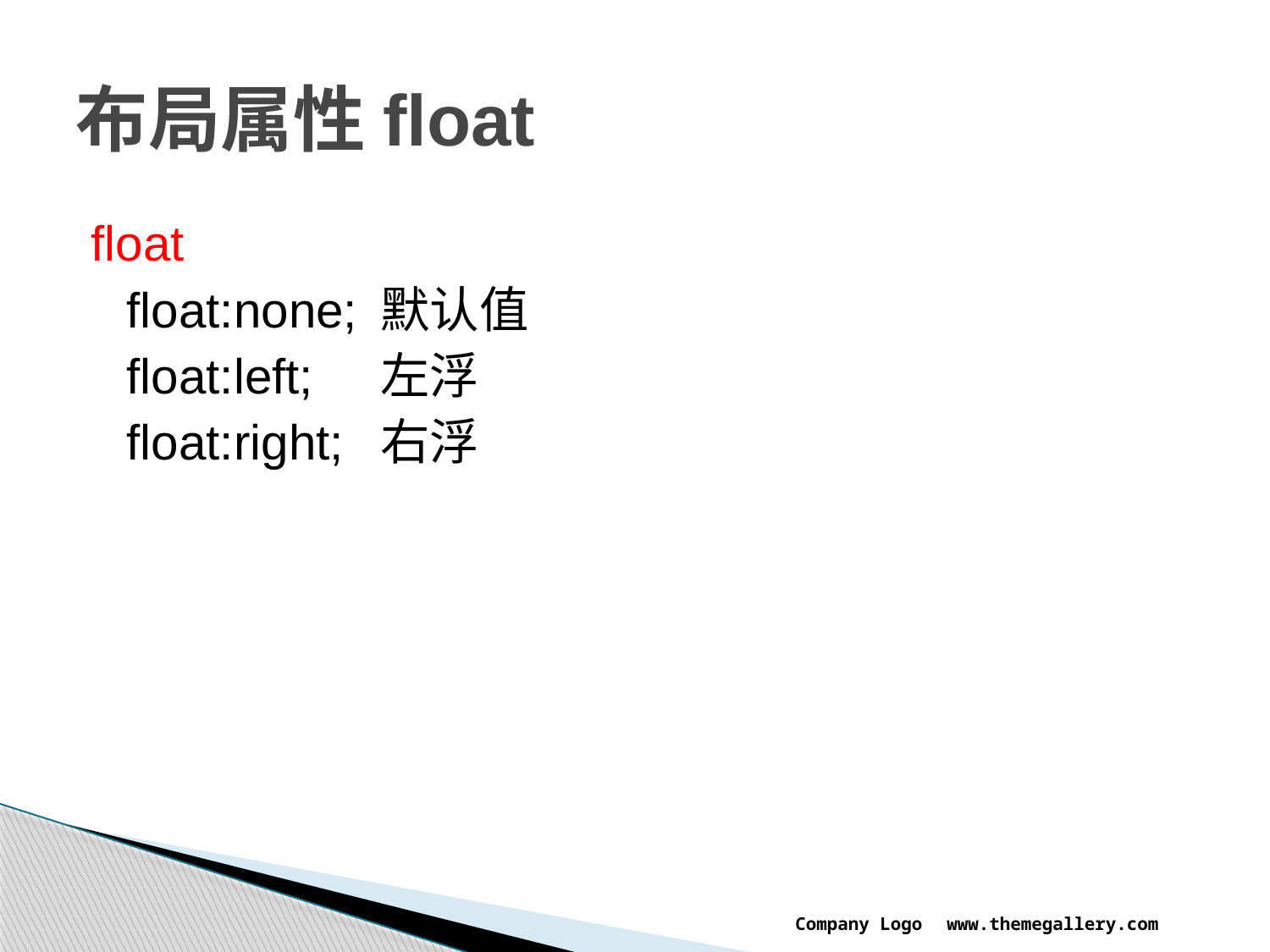

# 布局属性float
float
	float:none;	默认值
	float:left;	左浮
	float:right;	右浮
Company Logo
www.themegallery.com